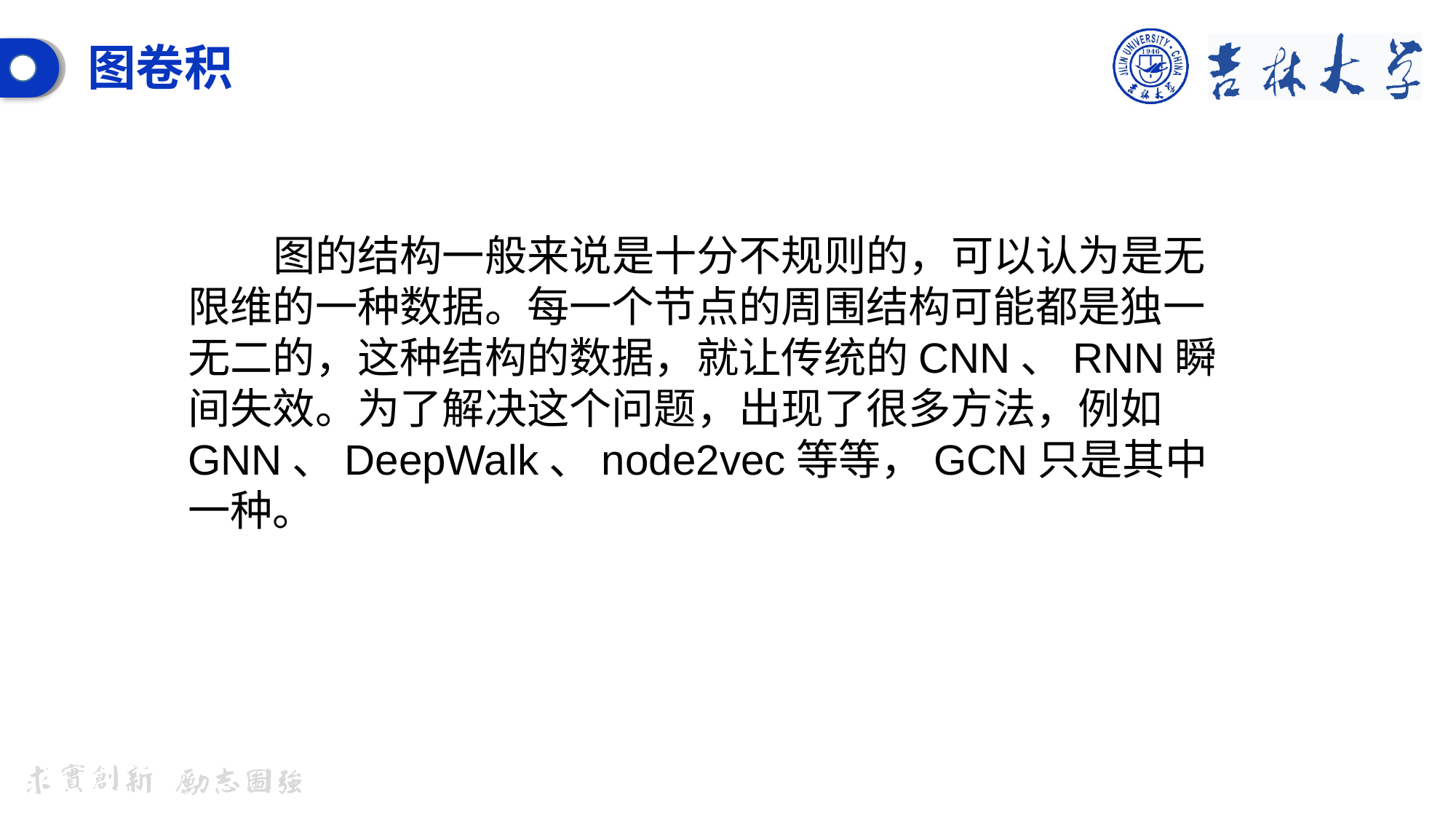

图卷积
图的结构一般来说是十分不规则的，可以认为是无限维的一种数据。每一个节点的周围结构可能都是独一无二的，这种结构的数据，就让传统的CNN、RNN瞬间失效。为了解决这个问题，出现了很多方法，例如GNN、DeepWalk、node2vec等等，GCN只是其中一种。